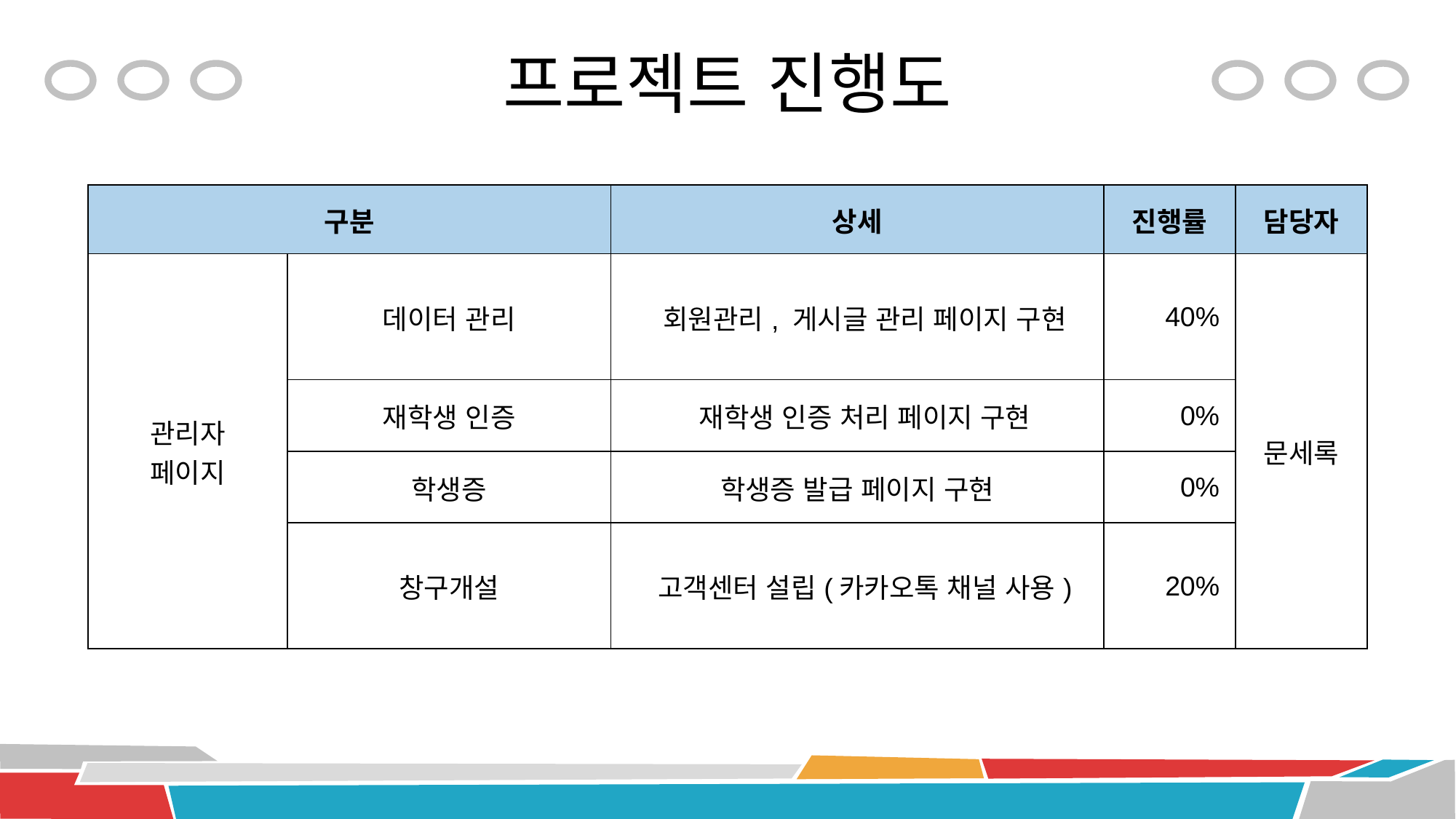

# 프로젝트 진행도
| 구분 |  | 상세 | 진행률 | 담당자 |
| --- | --- | --- | --- | --- |
| 관리자 페이지 | 데이터 관리 | 회원관리, 게시글 관리 페이지 구현 | 40%1 | 문세록 |
|  | 재학생 인증 | 재학생 인증 처리 페이지 구현 | 0%1 |  |
|  | 학생증 | 학생증 발급 페이지 구현 | 0%1 |  |
|  | 창구개설 | 고객센터 설립(카카오톡 채널 사용) | 20%1 |  |